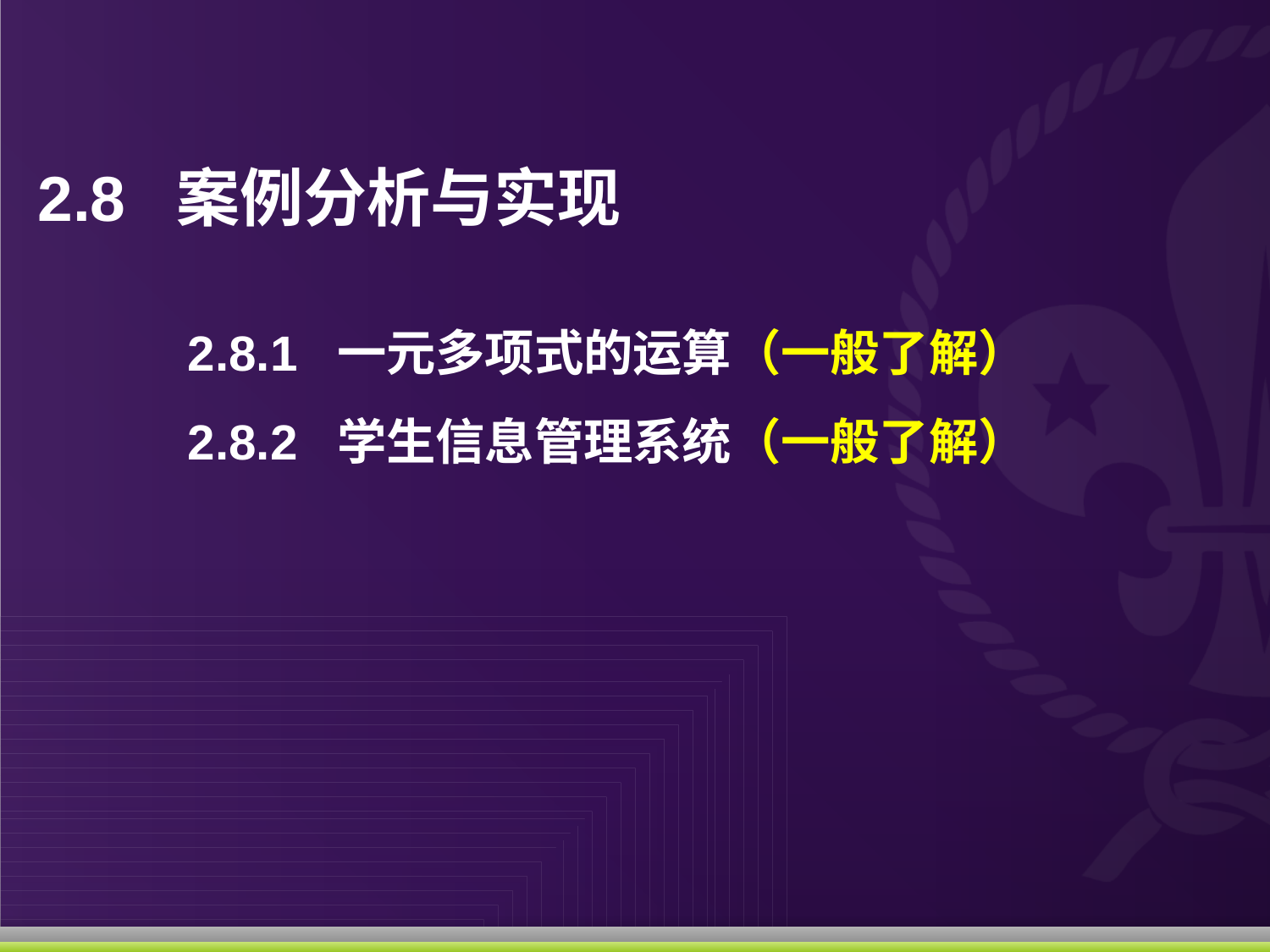

# 2.8  案例分析与实现
2.8.1  一元多项式的运算（一般了解）
2.8.2  学生信息管理系统（一般了解）